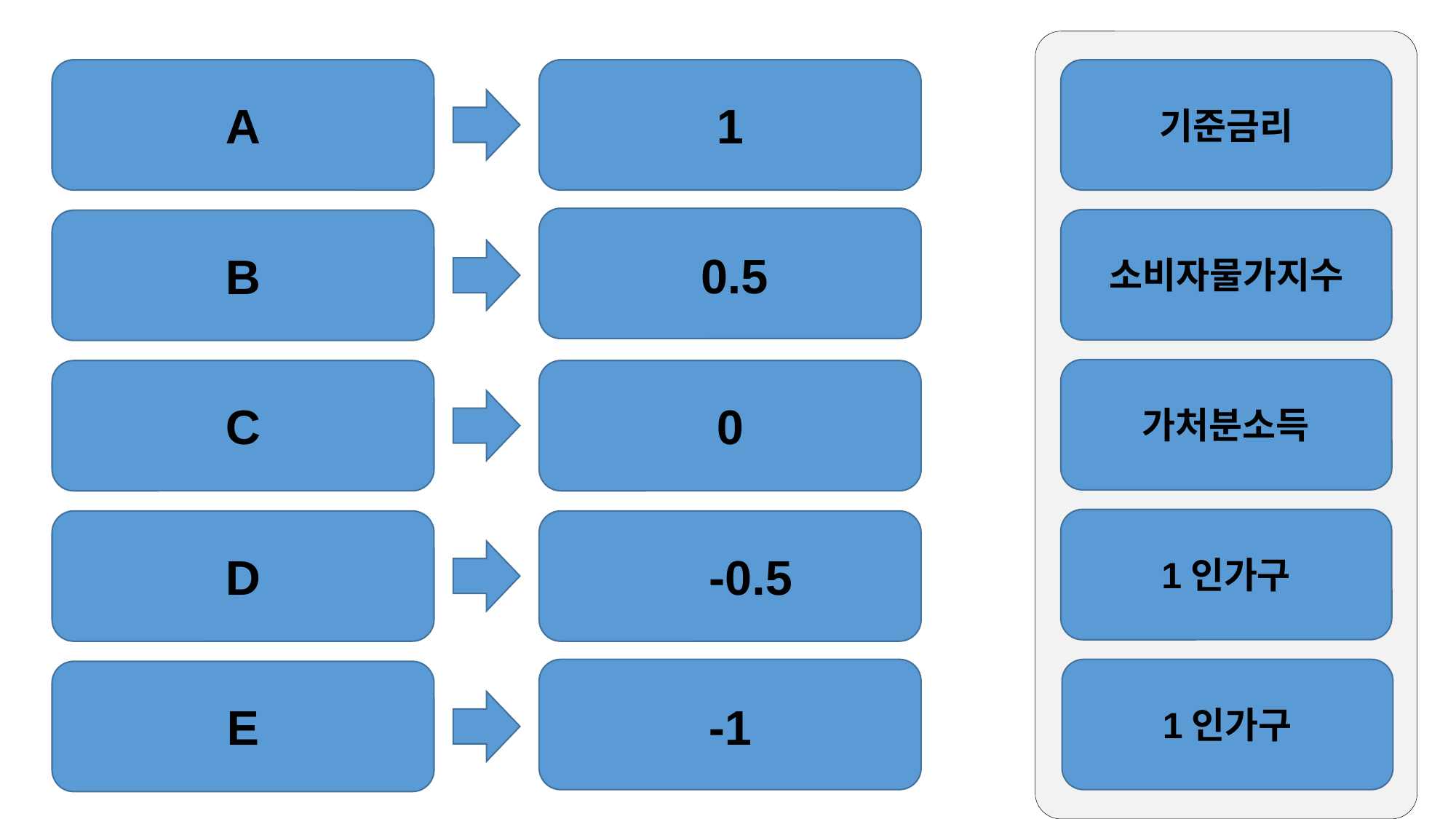

기준금리

소비자물가지수

가처분소득

1인가구

1인가구
A

1

0.5

B

C
0

D
-0.5

E

-1